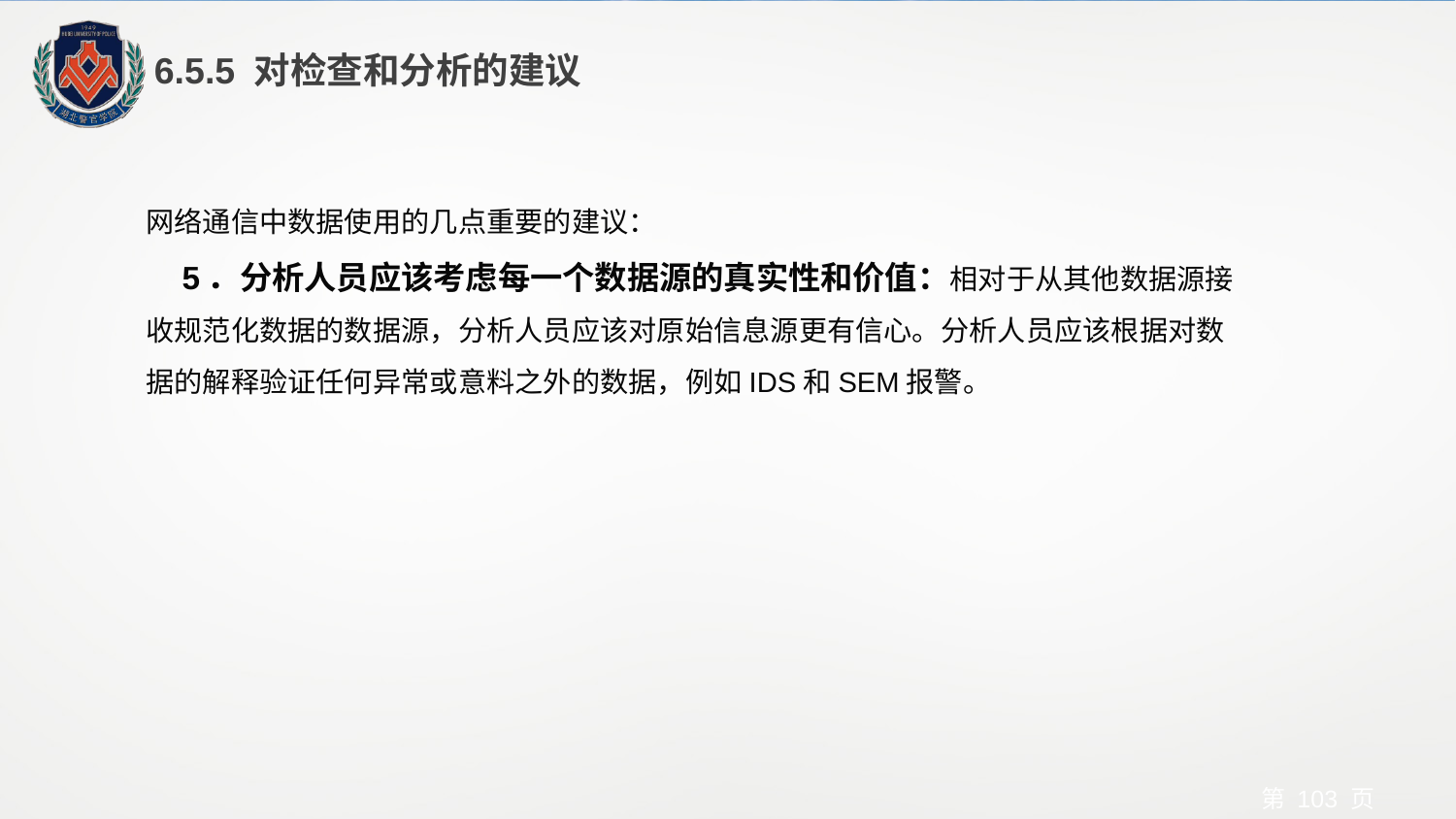

6.5.5 对检查和分析的建议
网络通信中数据使用的几点重要的建议：
    5．分析人员应该考虑每一个数据源的真实性和价值：相对于从其他数据源接收规范化数据的数据源，分析人员应该对原始信息源更有信心。分析人员应该根据对数据的解释验证任何异常或意料之外的数据，例如IDS和SEM报警。